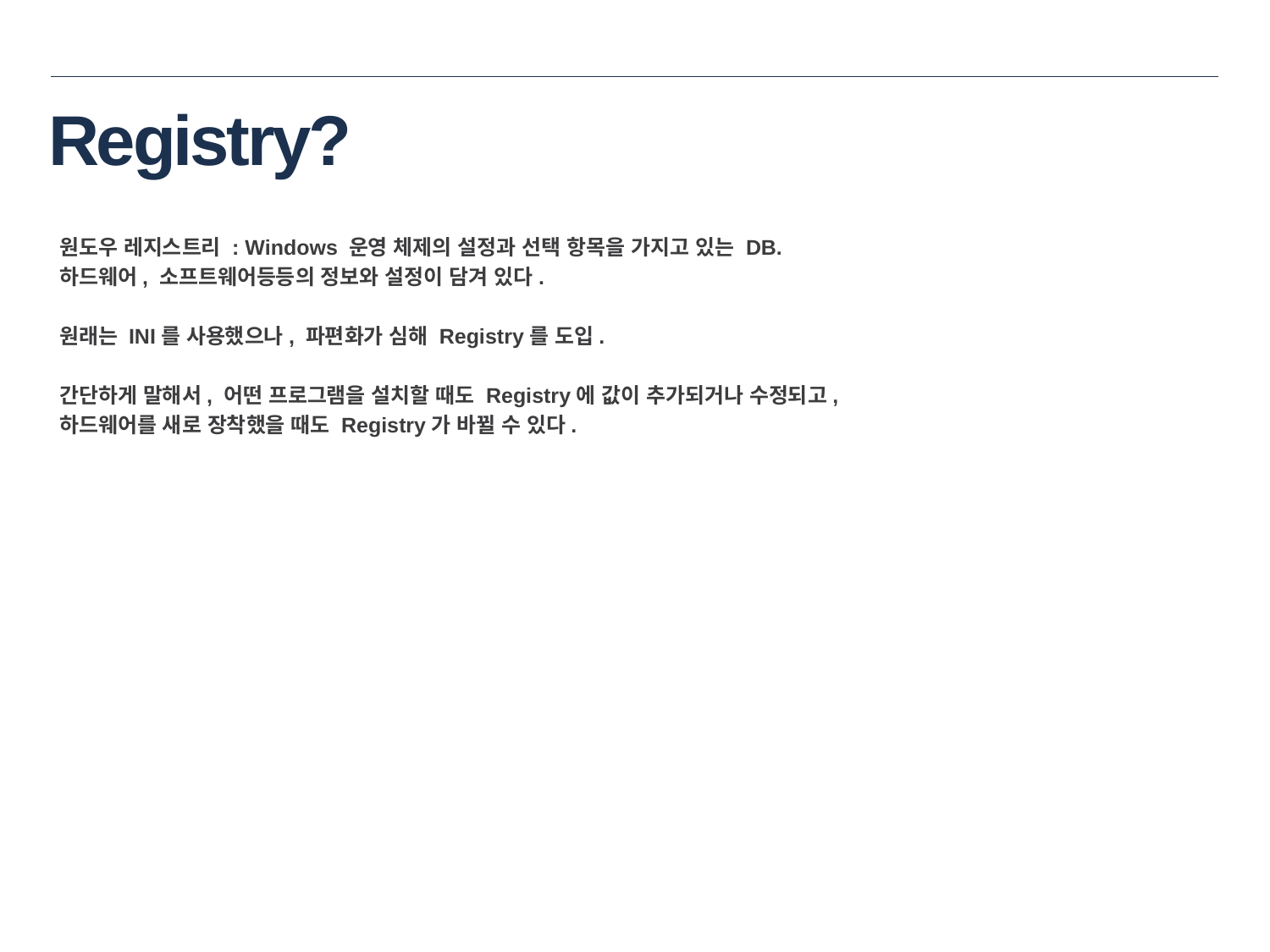

# Registry?
원도우 레지스트리 : Windows 운영 체제의 설정과 선택 항목을 가지고 있는 DB.
하드웨어, 소프트웨어등등의 정보와 설정이 담겨 있다.

원래는 INI를 사용했으나, 파편화가 심해 Registry를 도입.

간단하게 말해서, 어떤 프로그램을 설치할 때도 Registry에 값이 추가되거나 수정되고,
하드웨어를 새로 장착했을 때도 Registry가 바뀔 수 있다.